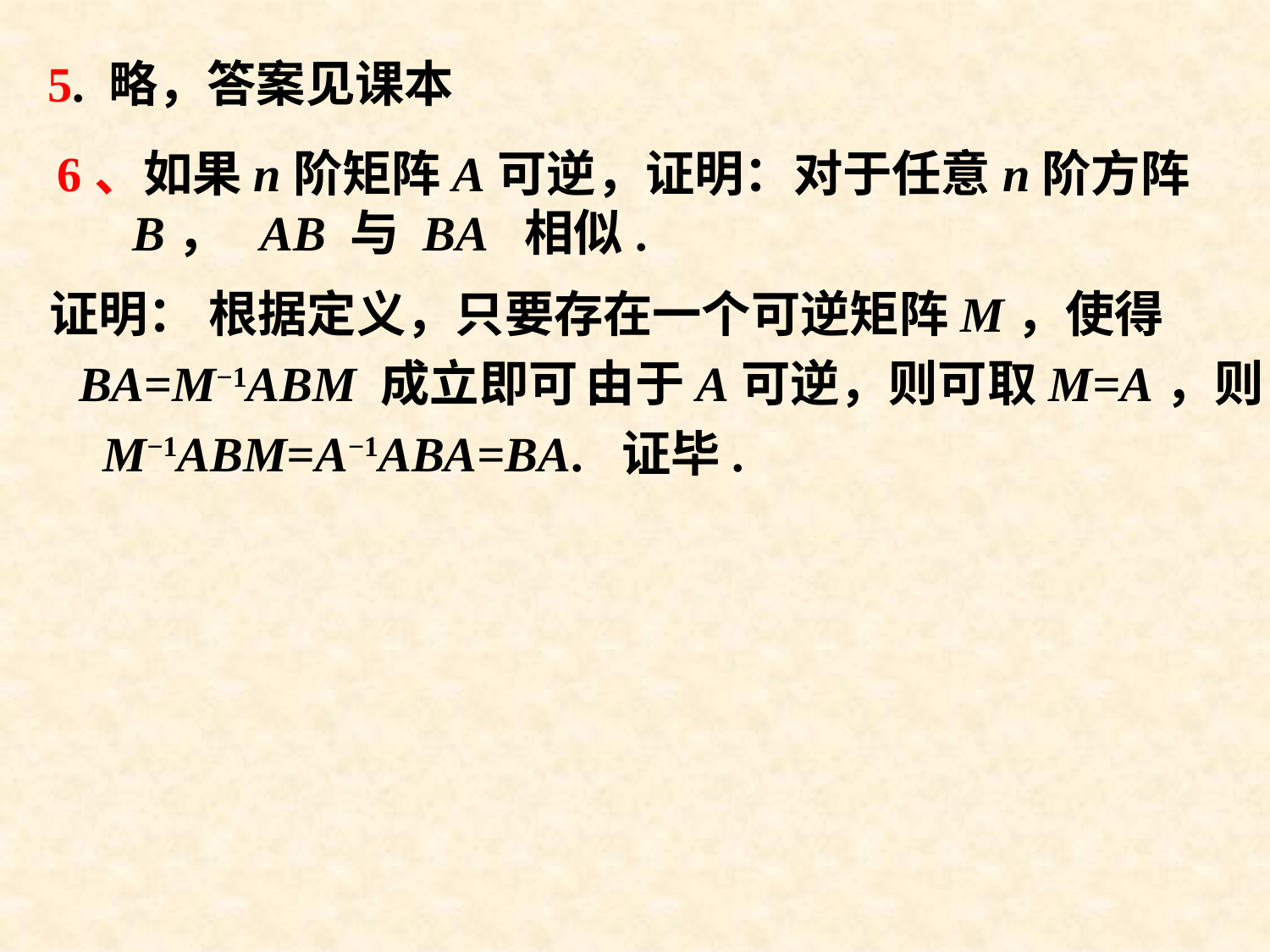

# 5. 略，答案见课本
6、如果n阶矩阵A可逆，证明：对于任意n阶方阵B，  AB 与 BA  相似.
证明： 根据定义，只要存在一个可逆矩阵M，使得
BA=M−1ABM 成立即可.
由于A可逆，则可取M=A，则
M−1ABM=A−1ABA=BA.
证毕.